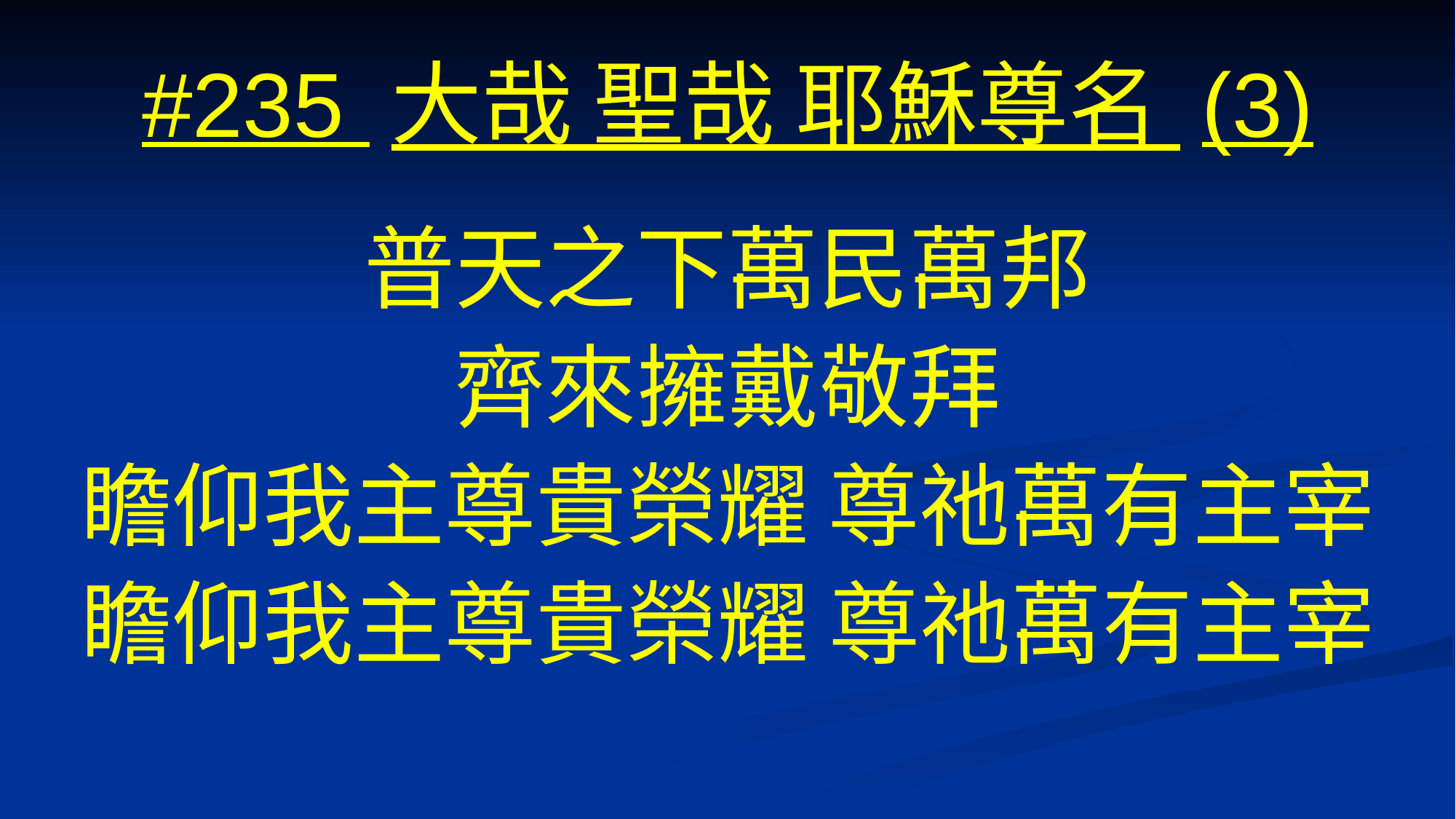

# #235 大哉 聖哉 耶穌尊名 (3)
普天之下萬民萬邦
齊來擁戴敬拜
瞻仰我主尊貴榮耀 尊祂萬有主宰
瞻仰我主尊貴榮耀 尊祂萬有主宰